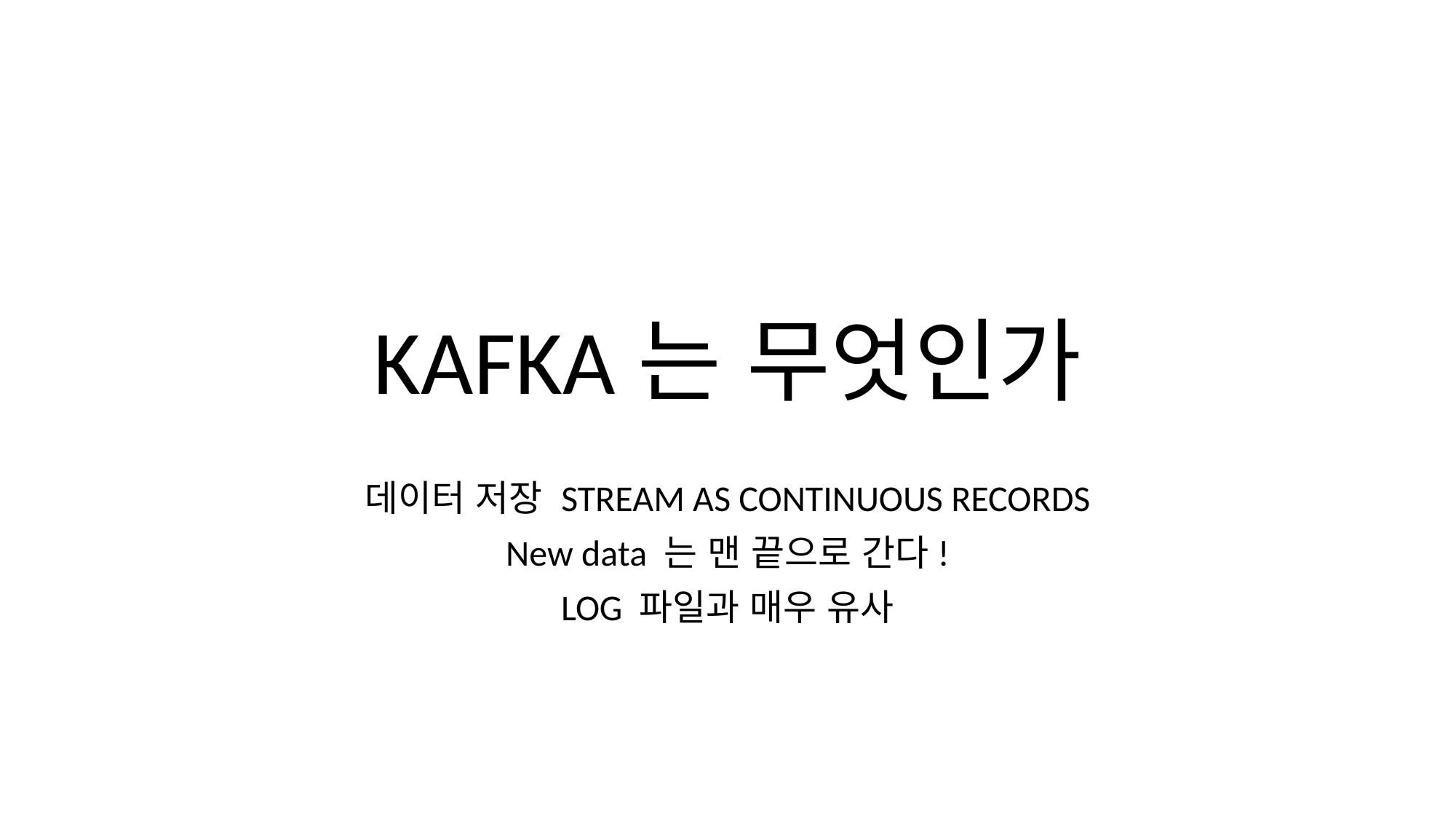

# KAFKA는 무엇인가
데이터 저장 STREAM AS CONTINUOUS RECORDS
New data 는 맨 끝으로 간다!
LOG 파일과 매우 유사